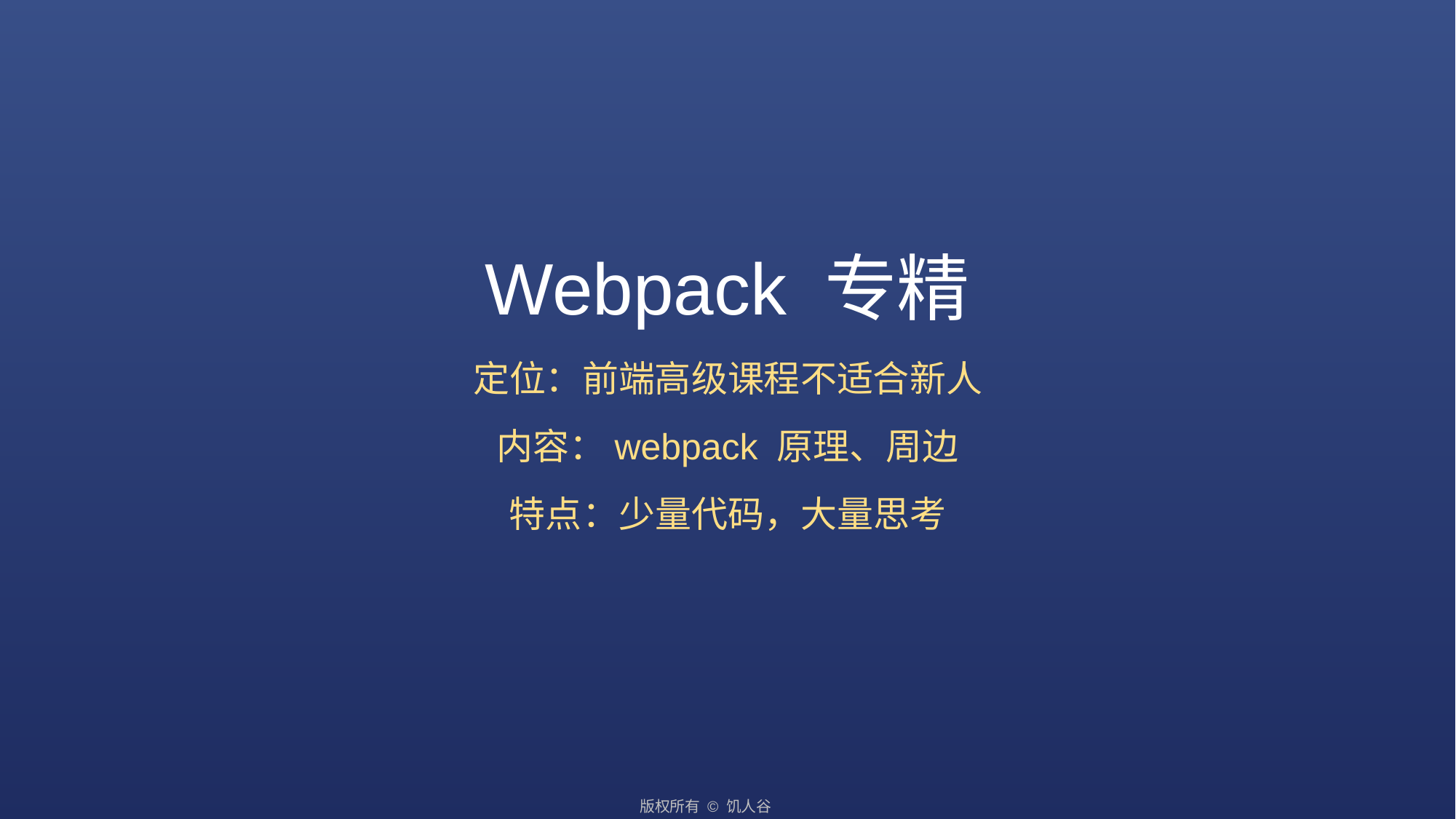

# Webpack 专精
定位：前端高级课程不适合新人
内容：webpack 原理、周边
特点：少量代码，大量思考